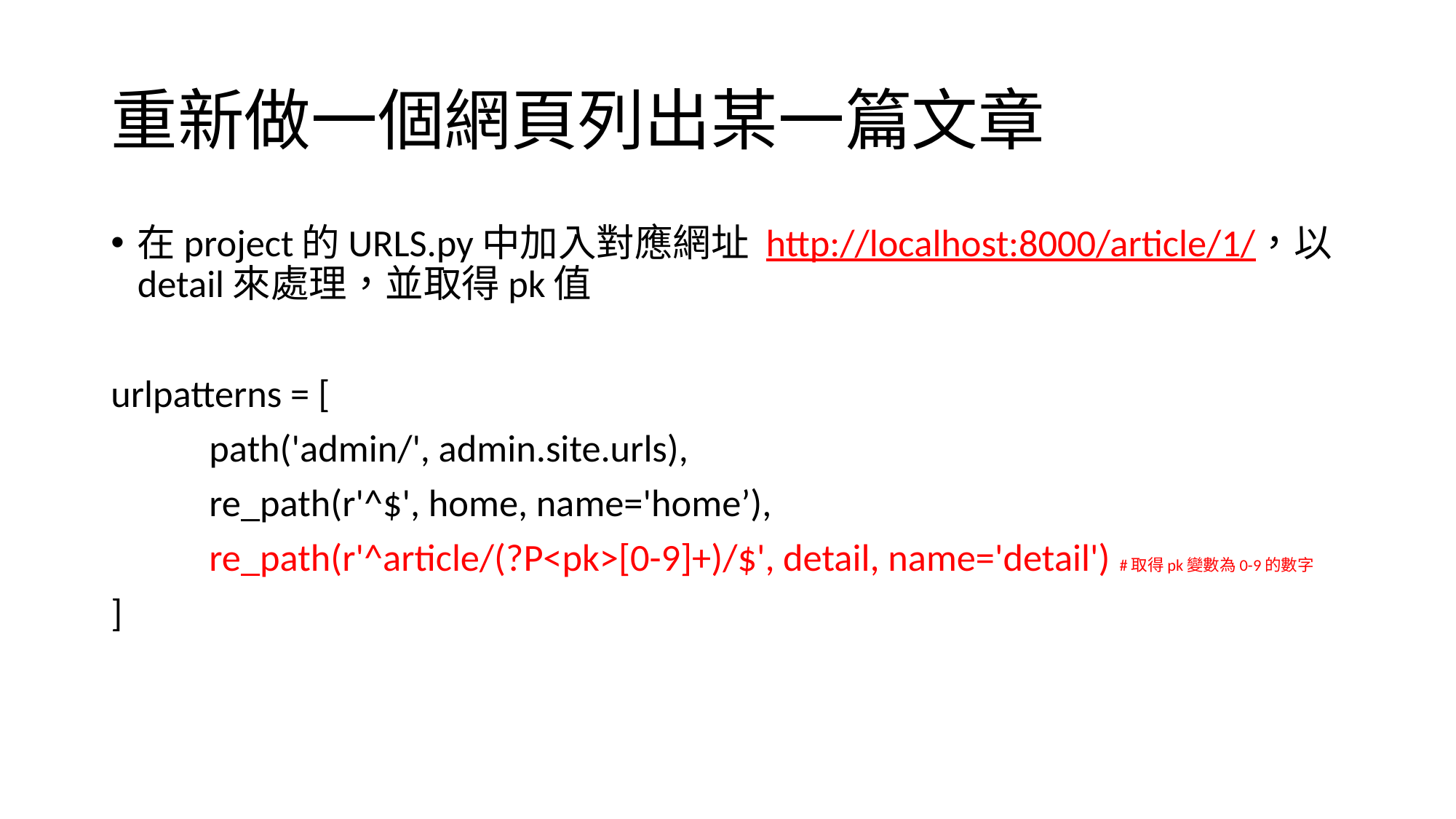

# 重新做一個網頁列出某一篇文章
在project的URLS.py中加入對應網址 http://localhost:8000/article/1/，以detail來處理，並取得pk值

urlpatterns = [
	path('admin/', admin.site.urls),
	re_path(r'^$', home, name='home’),
	re_path(r'^article/(?P<pk>[0-9]+)/$', detail, name='detail') #取得pk變數為0-9的數字
]